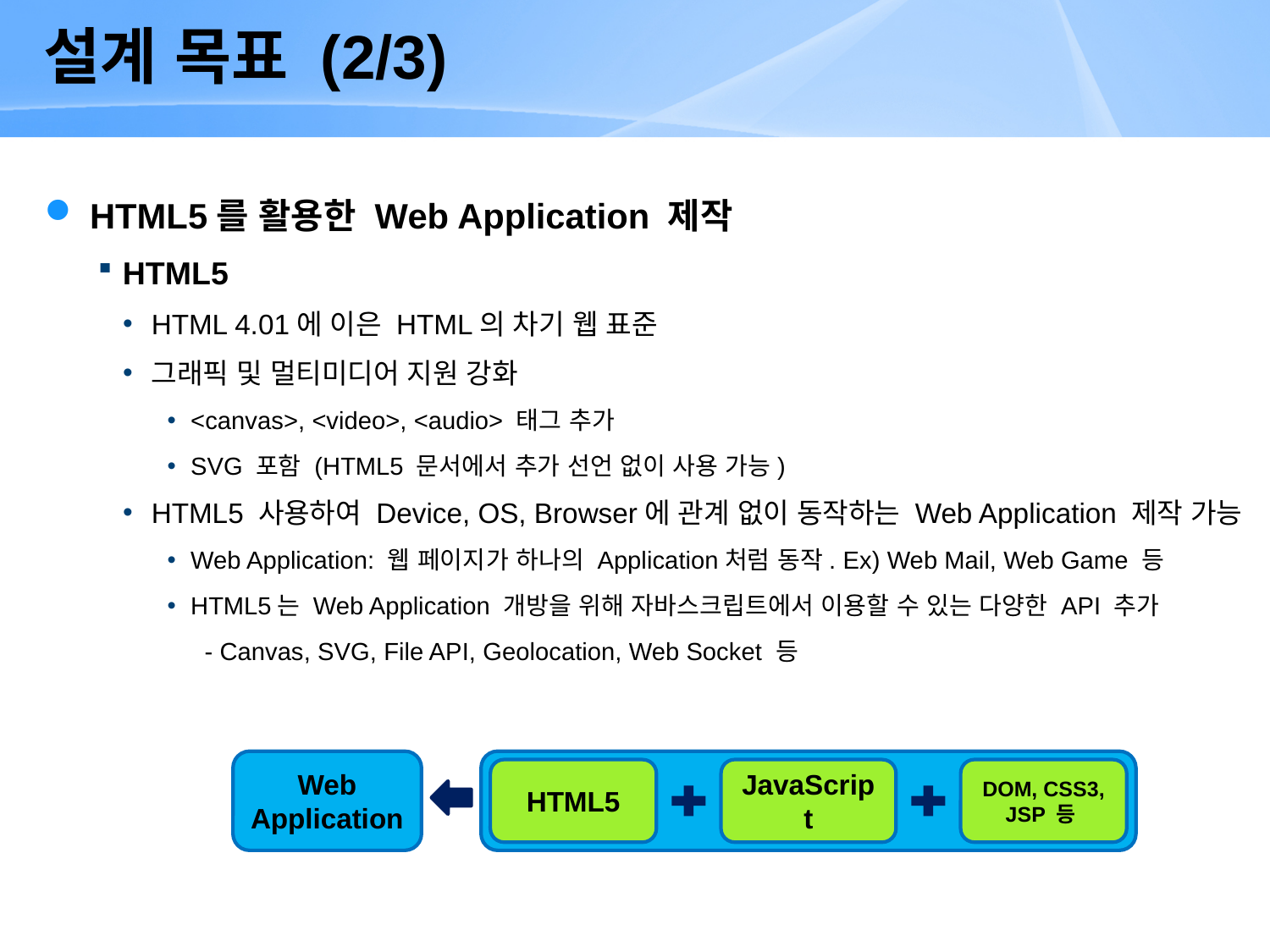

설계 목표 (2/3)
 HTML5를 활용한 Web Application 제작
HTML5
HTML 4.01에 이은 HTML의 차기 웹 표준
그래픽 및 멀티미디어 지원 강화
<canvas>, <video>, <audio> 태그 추가
SVG 포함 (HTML5 문서에서 추가 선언 없이 사용 가능)
HTML5 사용하여 Device, OS, Browser에 관계 없이 동작하는 Web Application 제작 가능
Web Application: 웹 페이지가 하나의 Application처럼 동작. Ex) Web Mail, Web Game 등
HTML5는 Web Application 개방을 위해 자바스크립트에서 이용할 수 있는 다양한 API 추가
	  - Canvas, SVG, File API, Geolocation, Web Socket 등

Web
Application

HTML5
JavaScript
DOM, CSS3, JSP 등